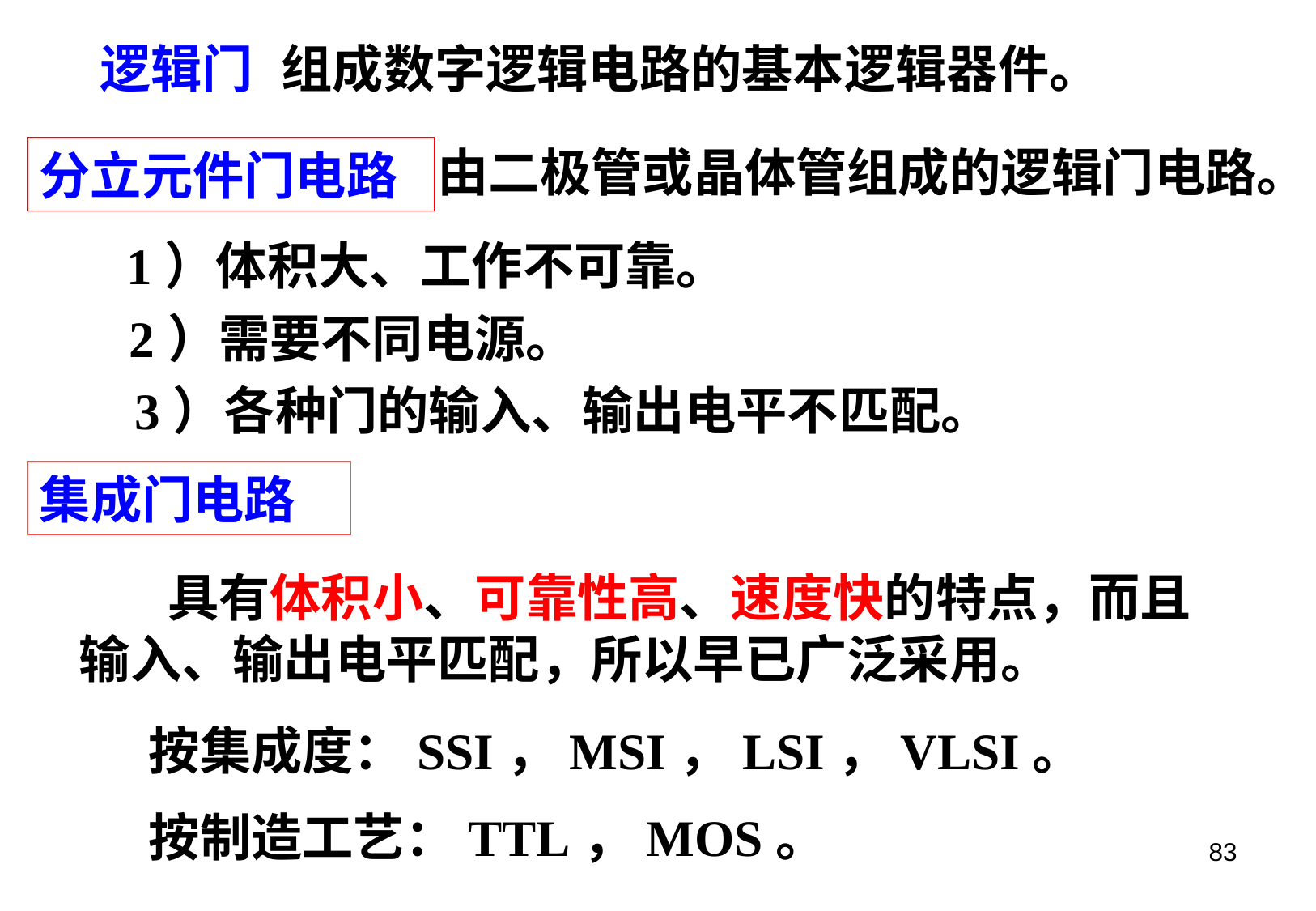

逻辑门
组成数字逻辑电路的基本逻辑器件。
由二极管或晶体管组成的逻辑门电路。
分立元件门电路
1）体积大、工作不可靠。
2）需要不同电源。
3）各种门的输入、输出电平不匹配。
集成门电路
具有体积小、可靠性高、速度快的特点，而且输入、输出电平匹配，所以早已广泛采用。
按集成度：SSI，MSI，LSI，VLSI。
按制造工艺：TTL，MOS。
83